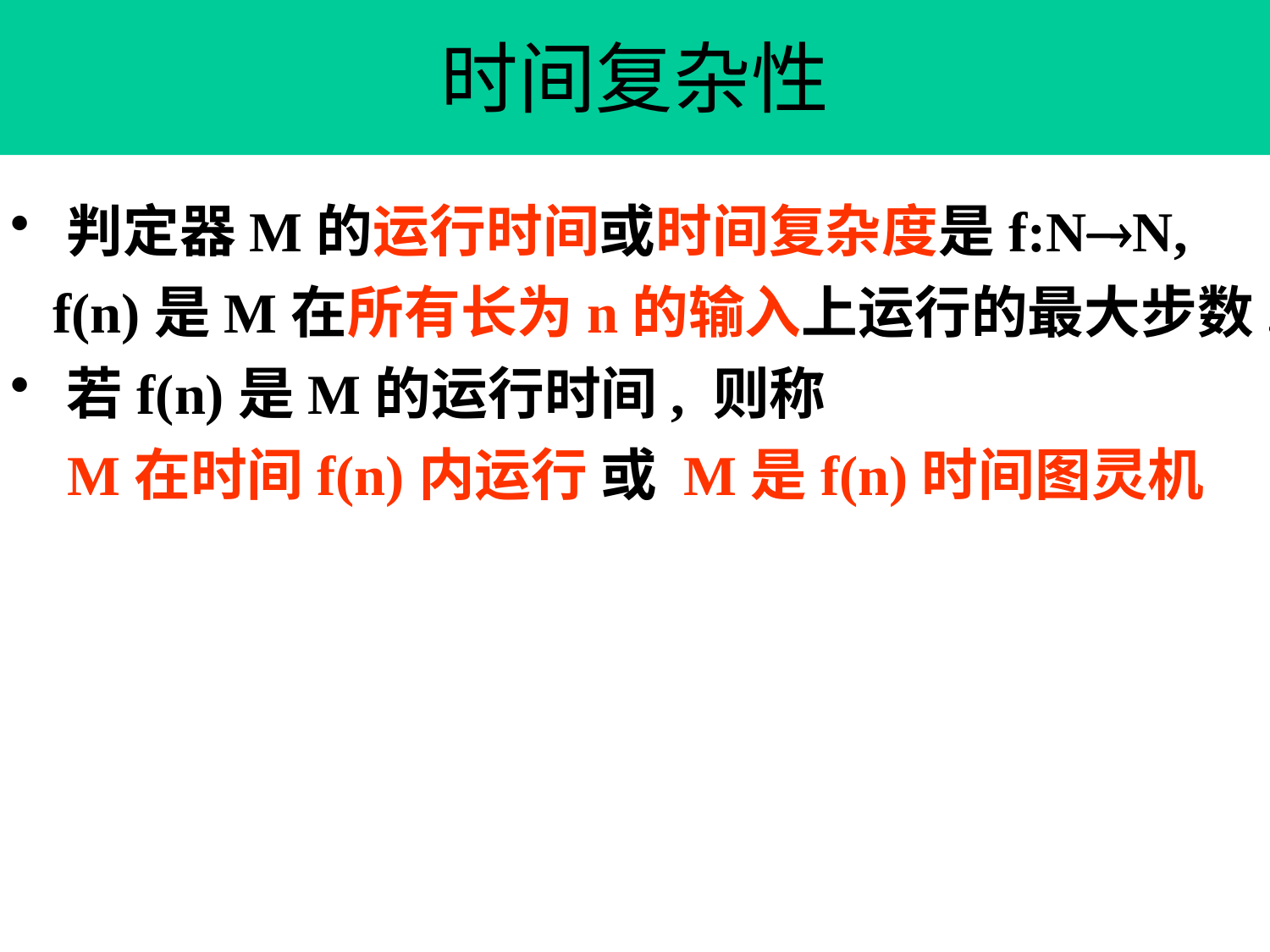

# 时间复杂性
 判定器M的运行时间或时间复杂度是f:N→N,
   f(n)是M在所有长为n的输入上运行的最大步数.
 若f(n)是M的运行时间, 则称
    M在时间f(n)内运行 或 M是f(n)时间图灵机